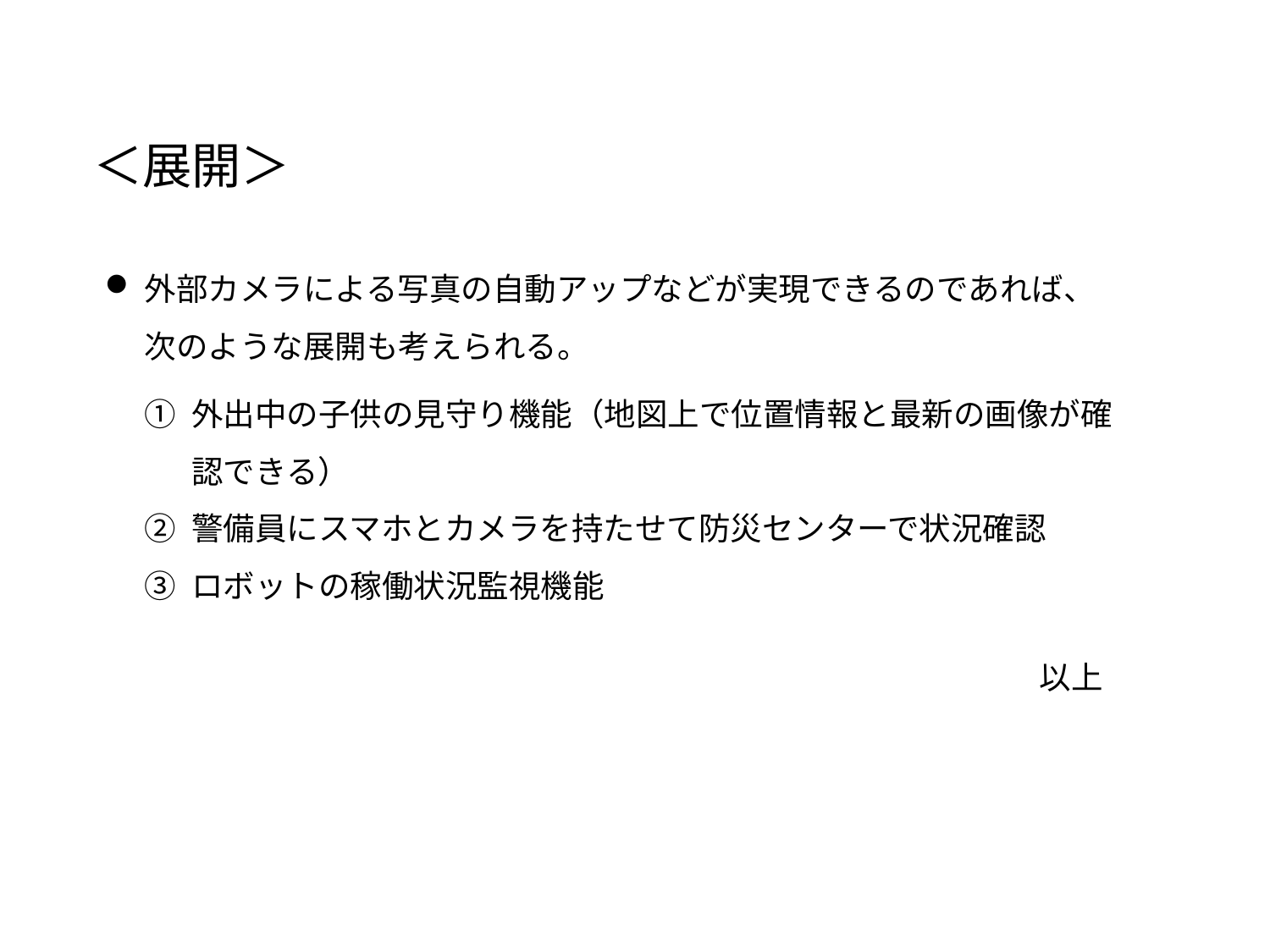

＜展開＞
外部カメラによる写真の自動アップなどが実現できるのであれば、次のような展開も考えられる。
外出中の子供の見守り機能（地図上で位置情報と最新の画像が確認できる）
警備員にスマホとカメラを持たせて防災センターで状況確認
ロボットの稼働状況監視機能

以上